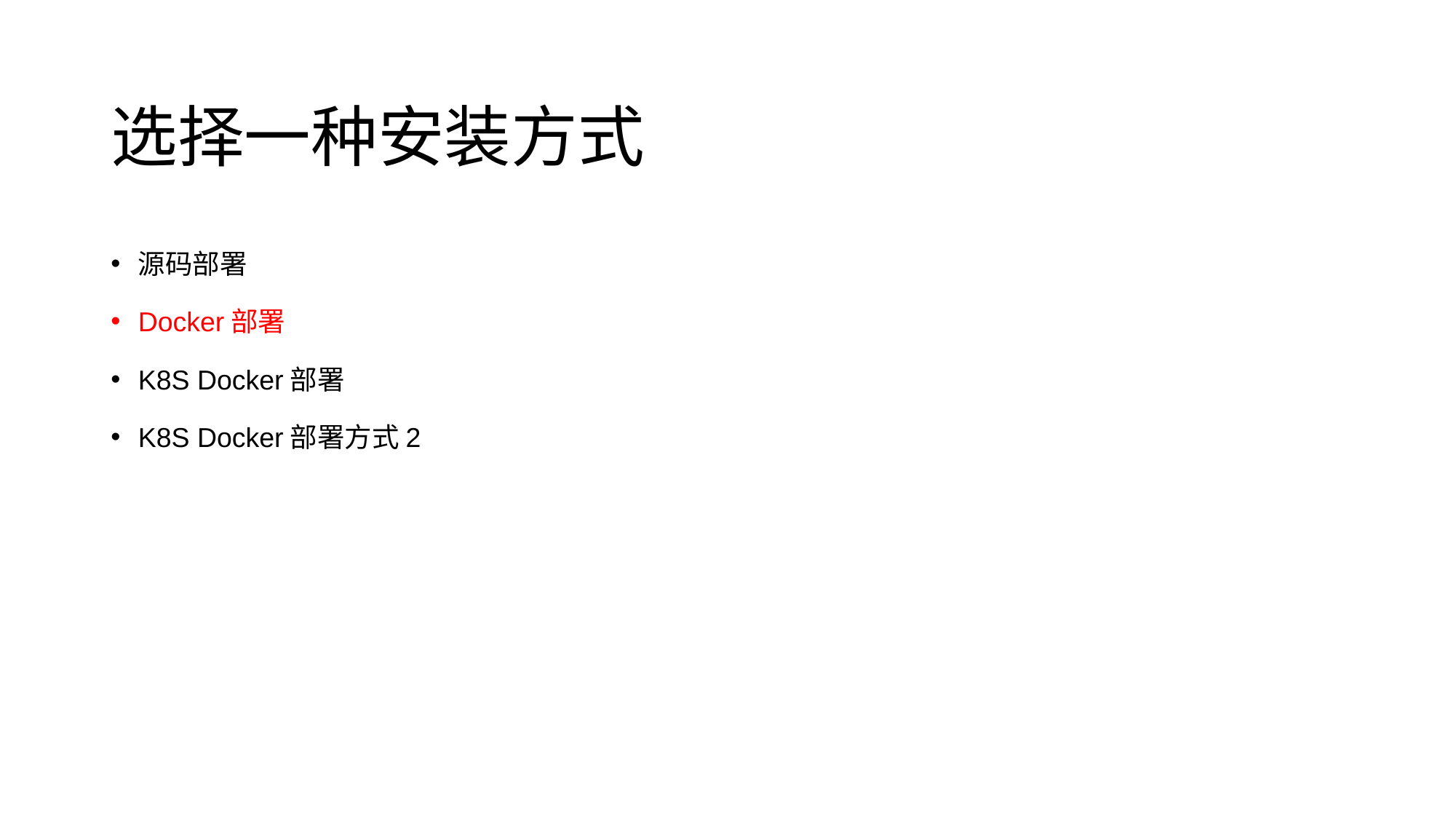

# 选择一种安装方式
源码部署
Docker部署
K8S Docker部署
K8S Docker部署方式2